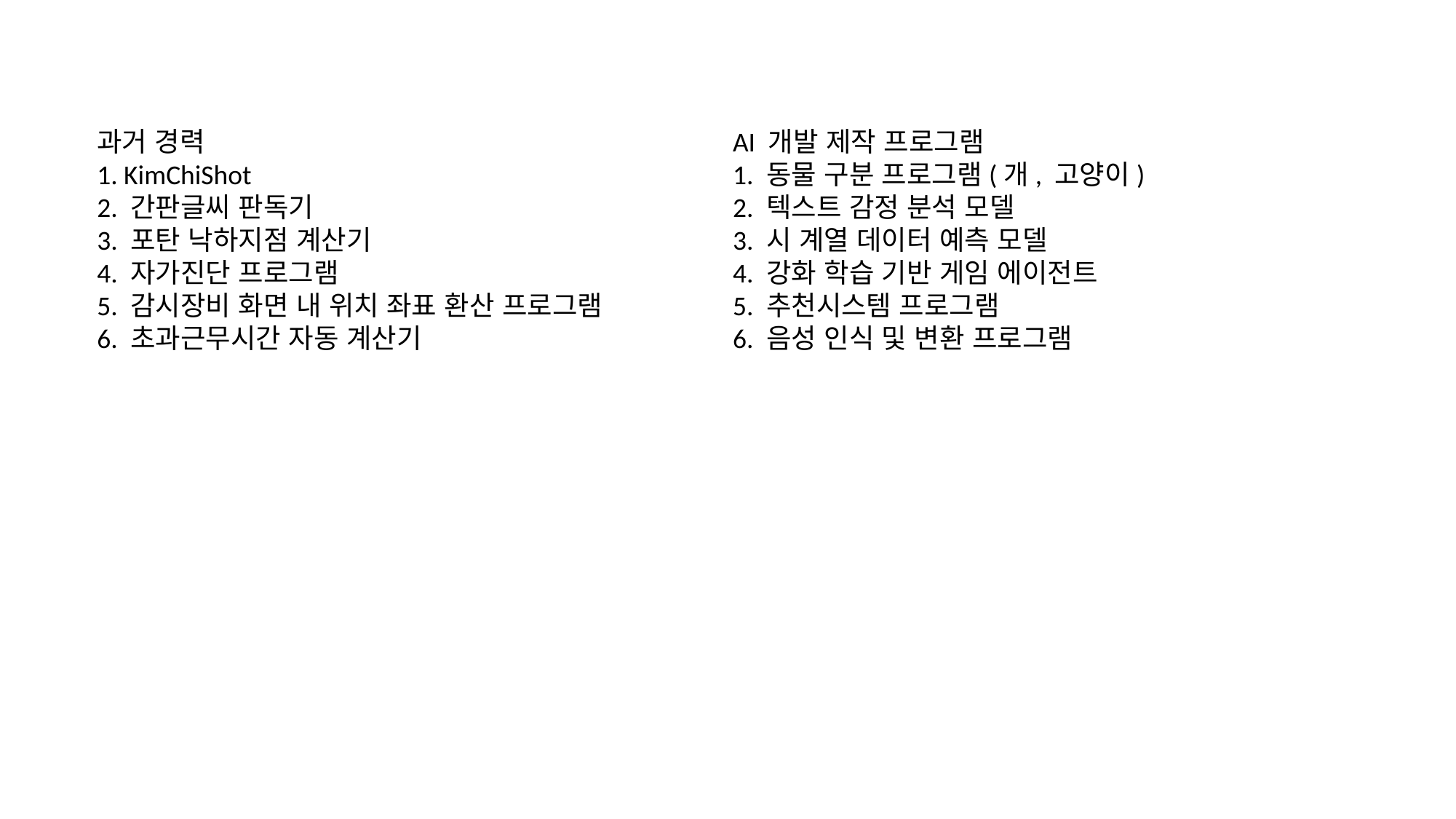

과거 경력
1. KimChiShot
2. 간판글씨 판독기
3. 포탄 낙하지점 계산기
4. 자가진단 프로그램
5. 감시장비 화면 내 위치 좌표 환산 프로그램
6. 초과근무시간 자동 계산기
AI 개발 제작 프로그램
1. 동물 구분 프로그램(개, 고양이)
2. 텍스트 감정 분석 모델
3. 시 계열 데이터 예측 모델
4. 강화 학습 기반 게임 에이전트
5. 추천시스템 프로그램
6. 음성 인식 및 변환 프로그램